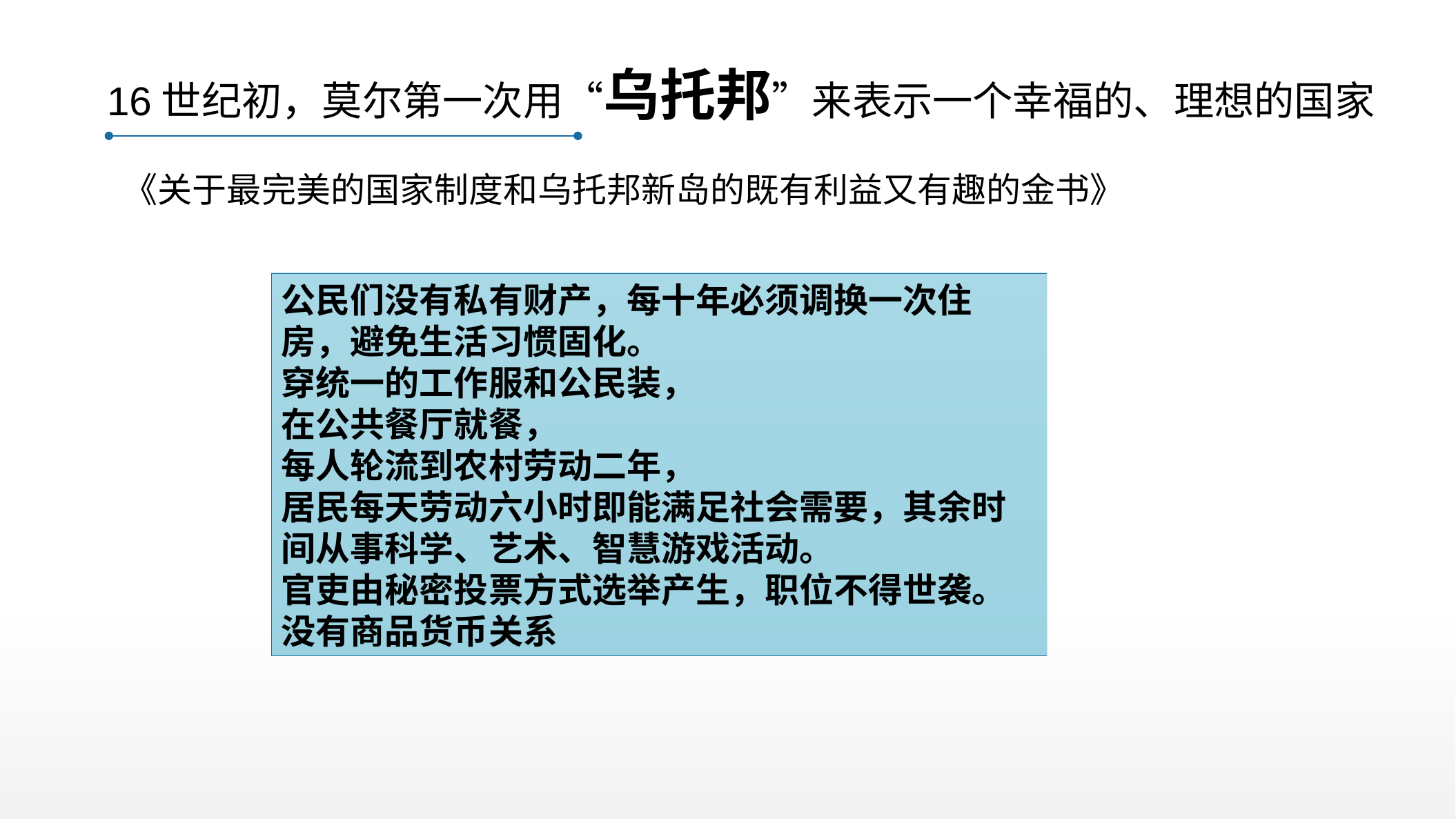

16世纪初，莫尔第一次用“乌托邦”来表示一个幸福的、理想的国家
《关于最完美的国家制度和乌托邦新岛的既有利益又有趣的金书》
公民们没有私有财产，每十年必须调换一次住房，避免生活习惯固化。
穿统一的工作服和公民装，
在公共餐厅就餐，
每人轮流到农村劳动二年，
居民每天劳动六小时即能满足社会需要，其余时间从事科学、艺术、智慧游戏活动。
官吏由秘密投票方式选举产生，职位不得世袭。
没有商品货币关系